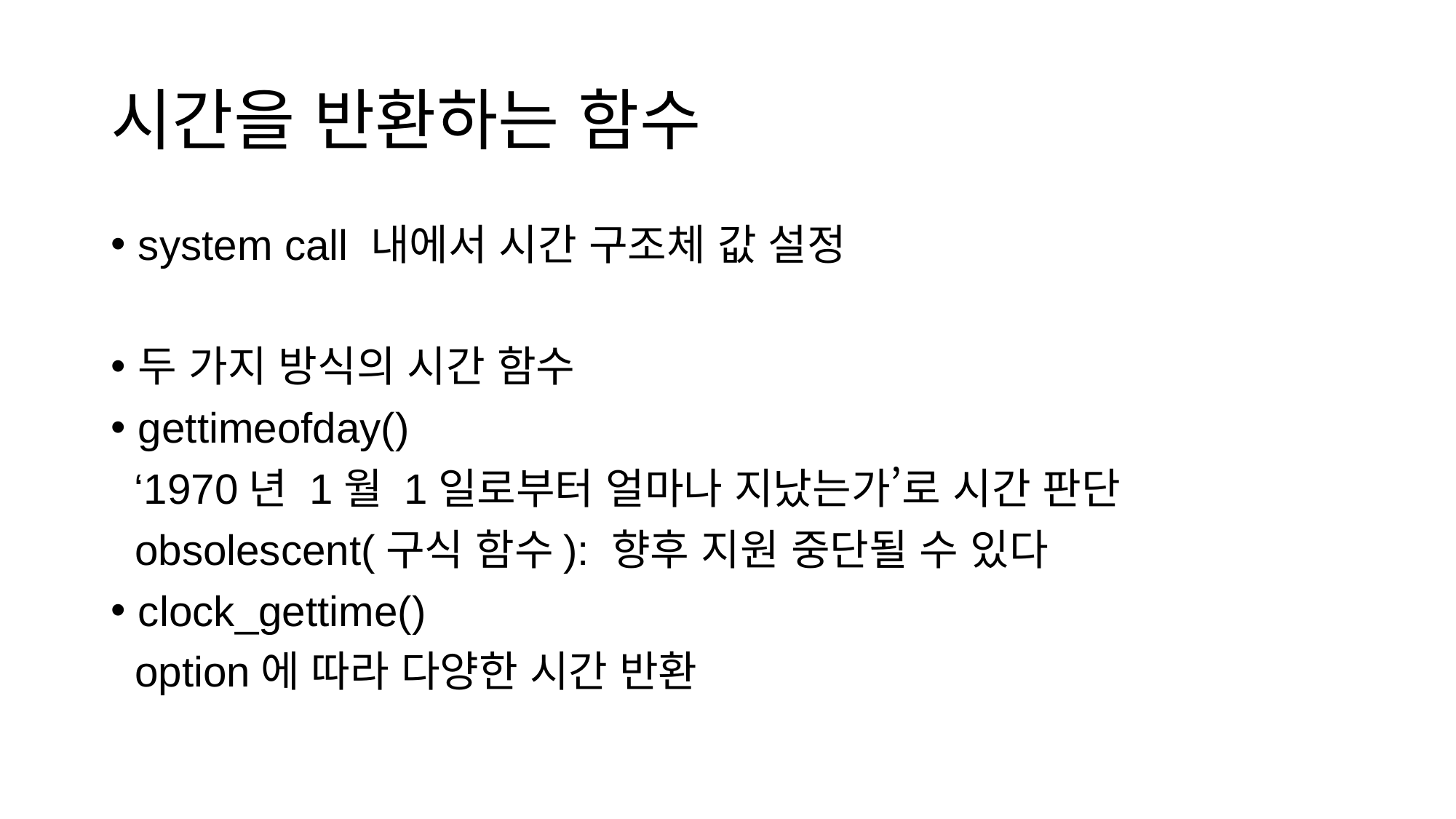

# 시간을 반환하는 함수
system call 내에서 시간 구조체 값 설정

두 가지 방식의 시간 함수
gettimeofday()
  ‘1970년 1월 1일로부터 얼마나 지났는가’로 시간 판단
  obsolescent(구식 함수): 향후 지원 중단될 수 있다
clock_gettime()
  option에 따라 다양한 시간 반환